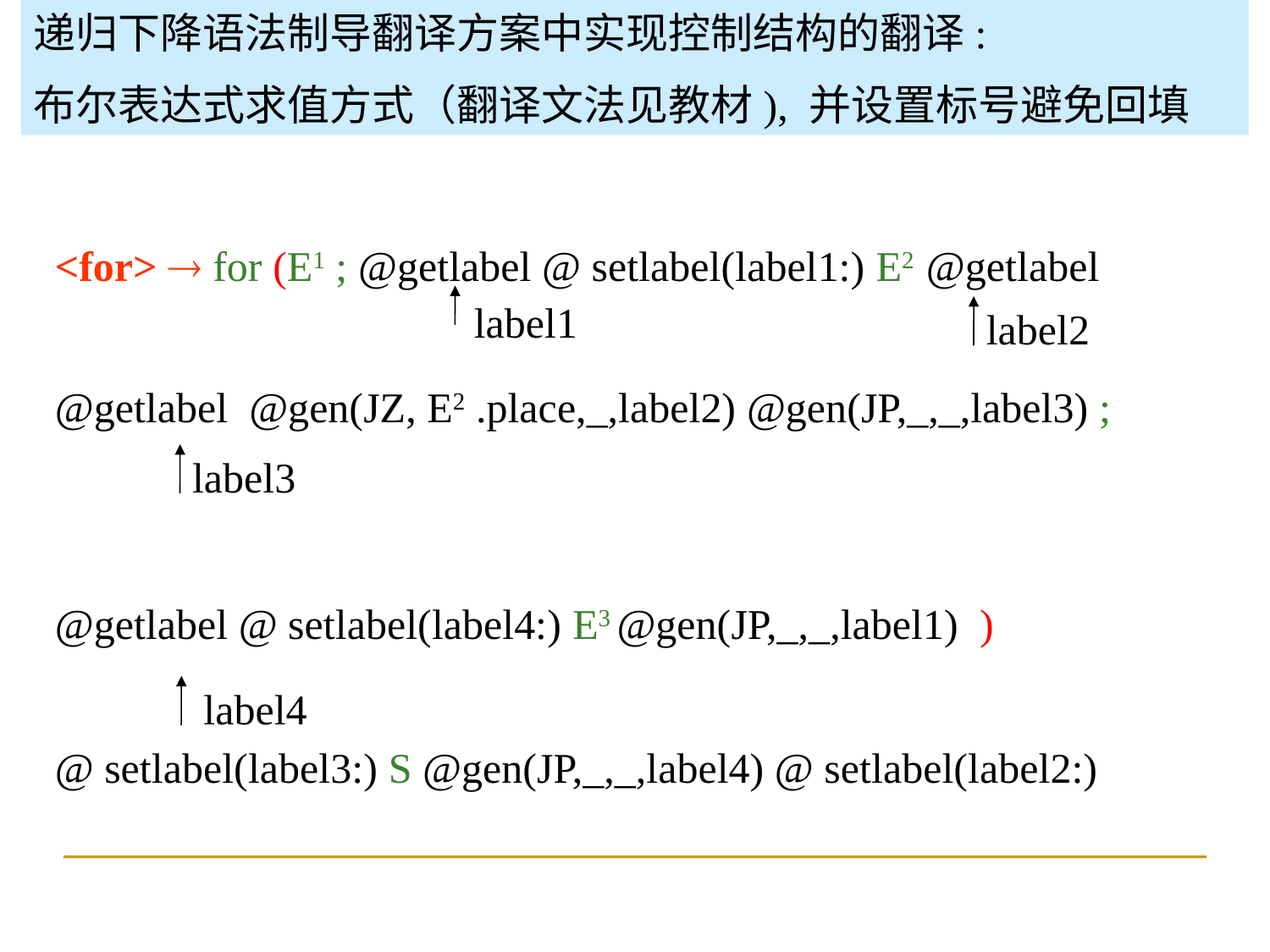

递归下降语法制导翻译方案中实现控制结构的翻译:
布尔表达式求值方式（翻译文法见教材), 并设置标号避免回填
<for> → for (E1 ; @getlabel @ setlabel(label1:) E2  @getlabel

label1
label2

@getlabel  @gen(JZ, E2 .place,_,label2) @gen(JP,_,_,label3) ;

label3

@getlabel @ setlabel(label4:) E3 @gen(JP,_,_,label1)  )

@ setlabel(label3:) S @gen(JP,_,_,label4) @ setlabel(label2:)

label4
89